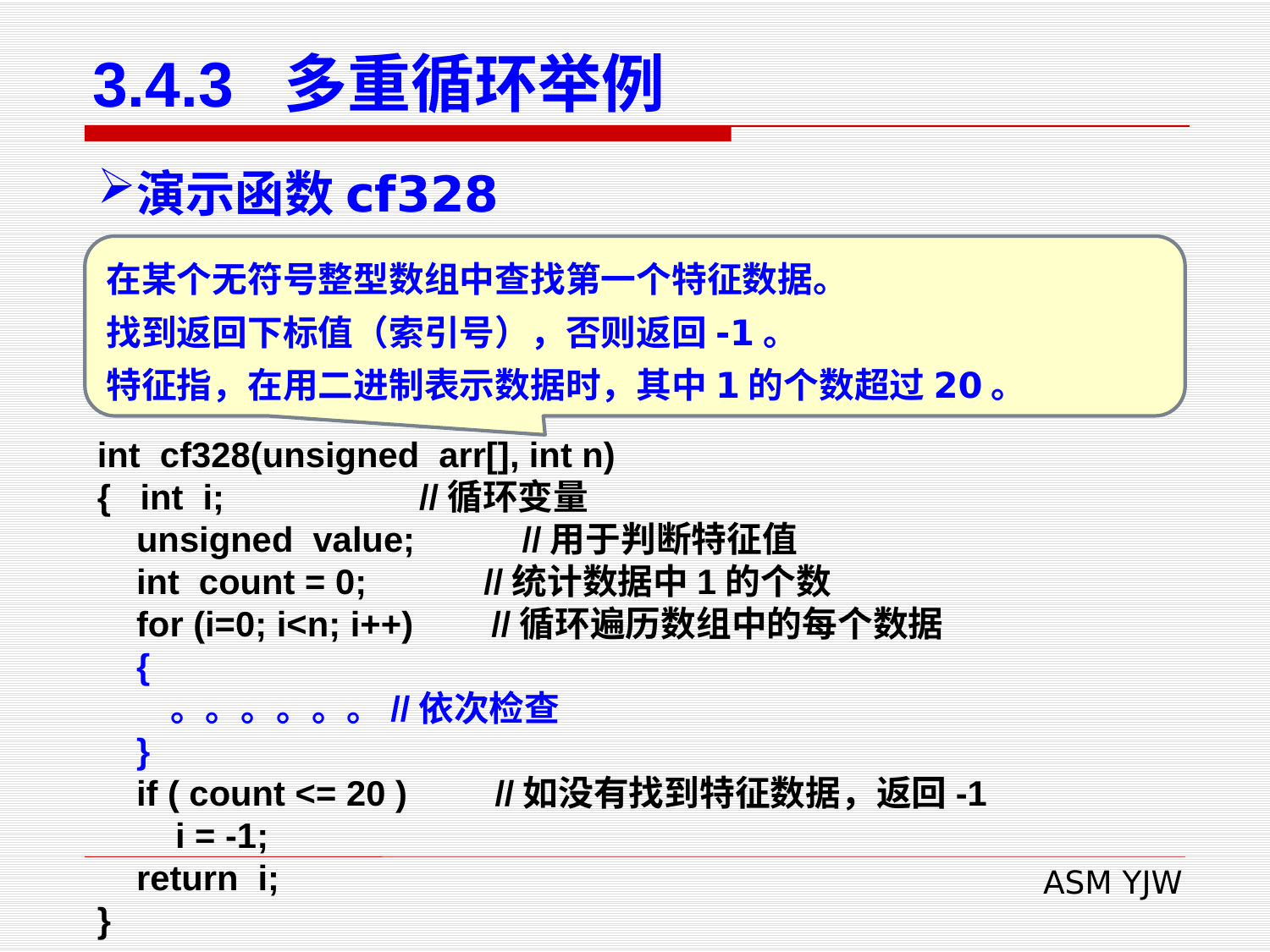

# 3.4.3  多重循环举例
演示函数cf328
在某个无符号整型数组中查找第一个特征数据。
找到返回下标值（索引号），否则返回-1。
特征指，在用二进制表示数据时，其中1的个数超过20。
int  cf328(unsigned  arr[], int n)
{   int  i;                    //循环变量
    unsigned  value;           //用于判断特征值
    int  count = 0;            //统计数据中1的个数
    for (i=0; i<n; i++)        //循环遍历数组中的每个数据
    {
        。。。。。。//依次检查
    }
    if ( count <= 20 )         //如没有找到特征数据，返回-1
        i = -1;
    return  i;
}